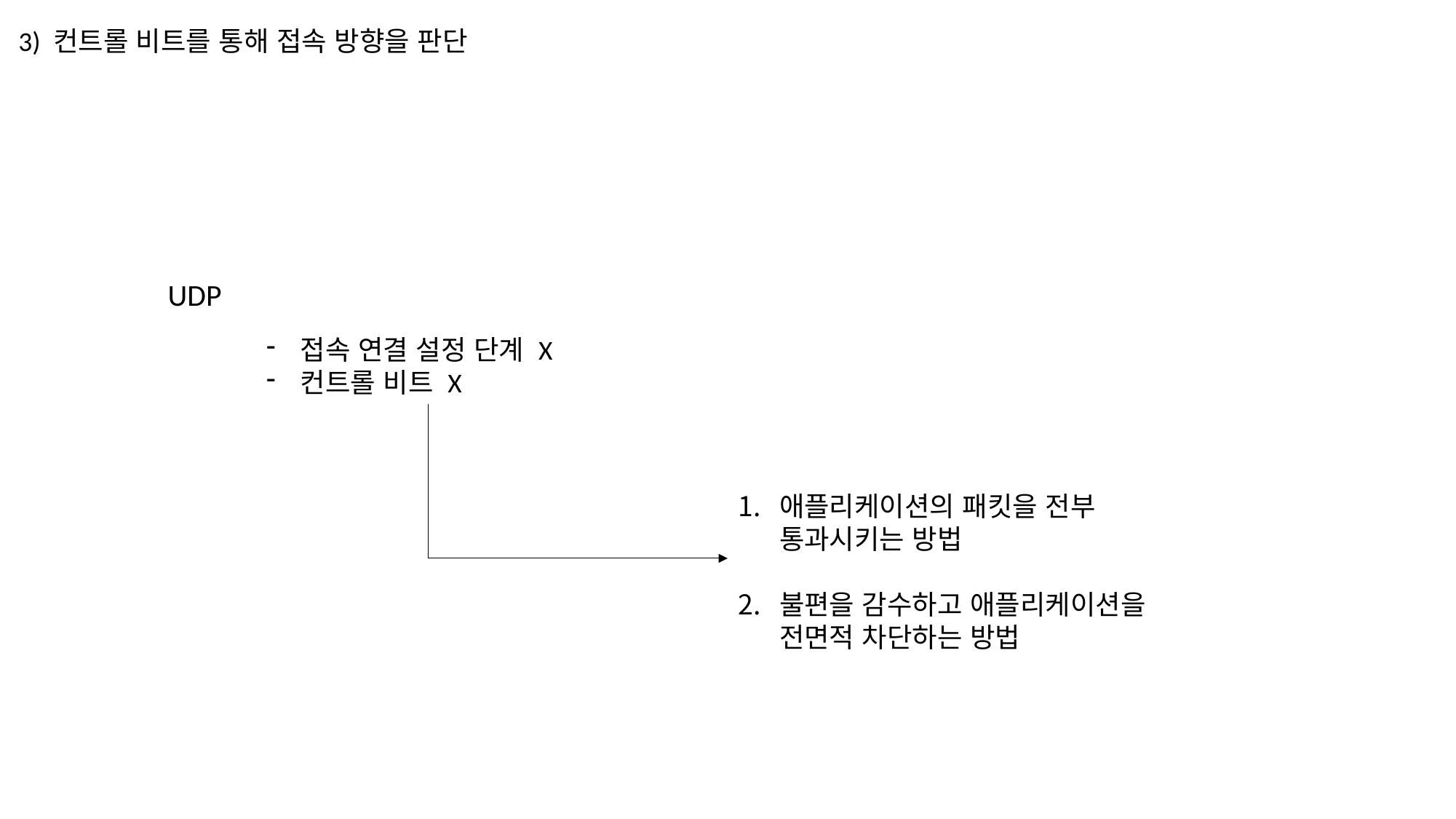

3) 컨트롤 비트를 통해 접속 방향을 판단
UDP

접속 연결 설정 단계 X
컨트롤 비트 X
애플리케이션의 패킷을 전부 통과시키는 방법

불편을 감수하고 애플리케이션을 전면적 차단하는 방법